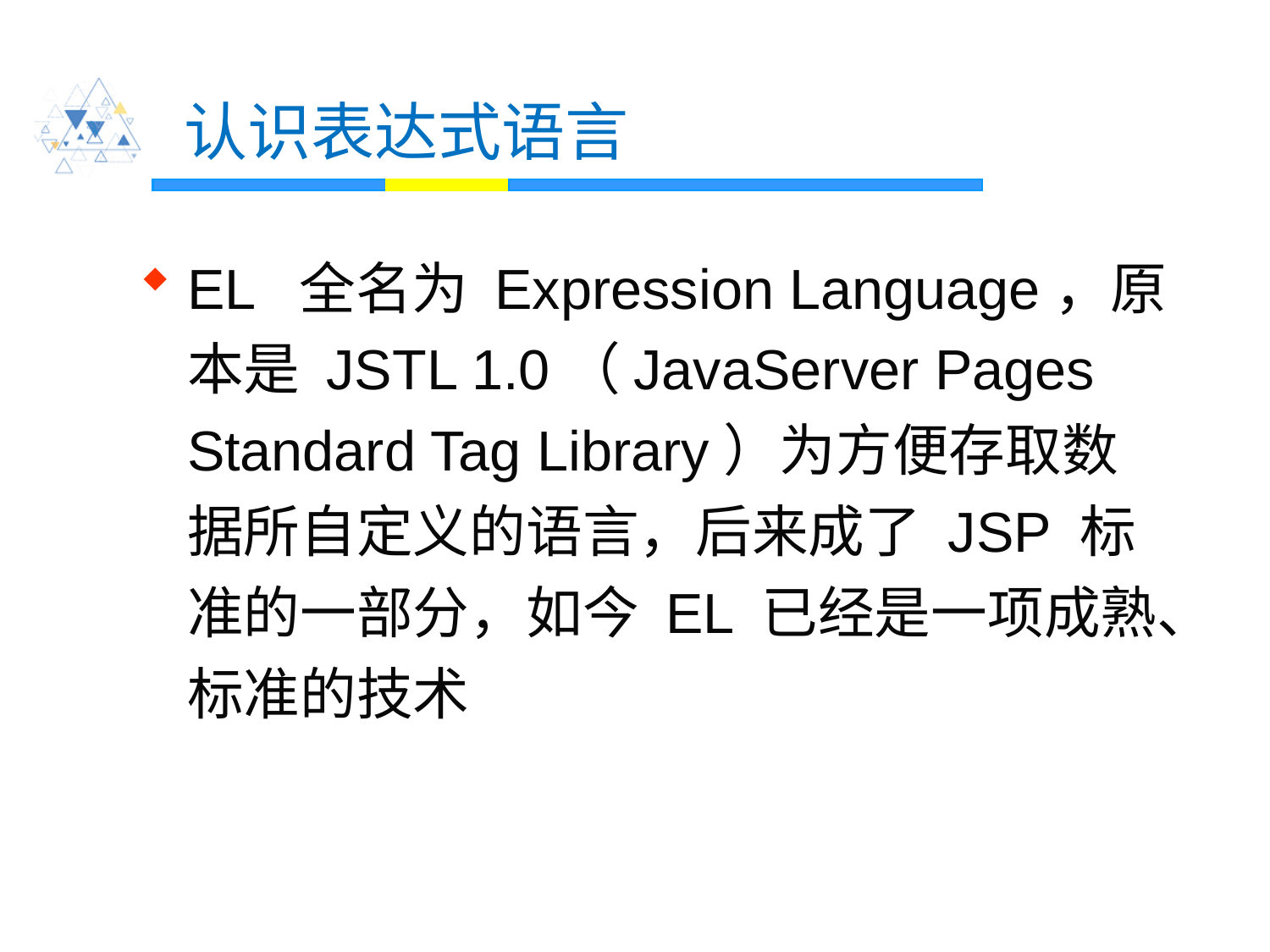

# 认识表达式语言
EL  全名为 Expression Language，原本是 JSTL 1.0（JavaServer Pages Standard Tag Library）为方便存取数据所自定义的语言，后来成了 JSP 标准的一部分，如今 EL 已经是一项成熟、标准的技术